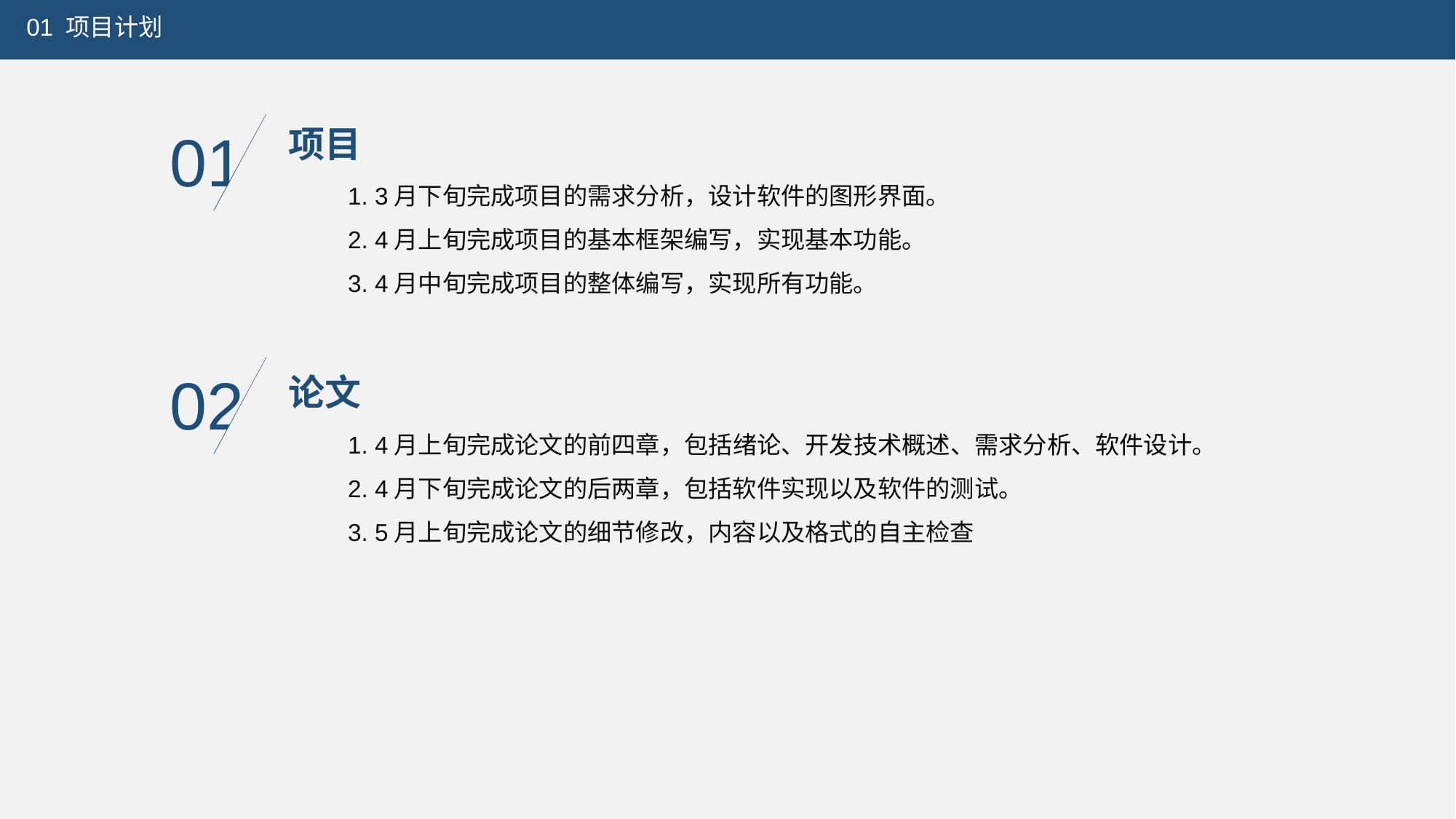

01 项目计划
项目

01
1. 3月下旬完成项目的需求分析，设计软件的图形界面。
2. 4月上旬完成项目的基本框架编写，实现基本功能。
3. 4月中旬完成项目的整体编写，实现所有功能。
论文

02
1. 4月上旬完成论文的前四章，包括绪论、开发技术概述、需求分析、软件设计。
2. 4月下旬完成论文的后两章，包括软件实现以及软件的测试。
3. 5月上旬完成论文的细节修改，内容以及格式的自主检查